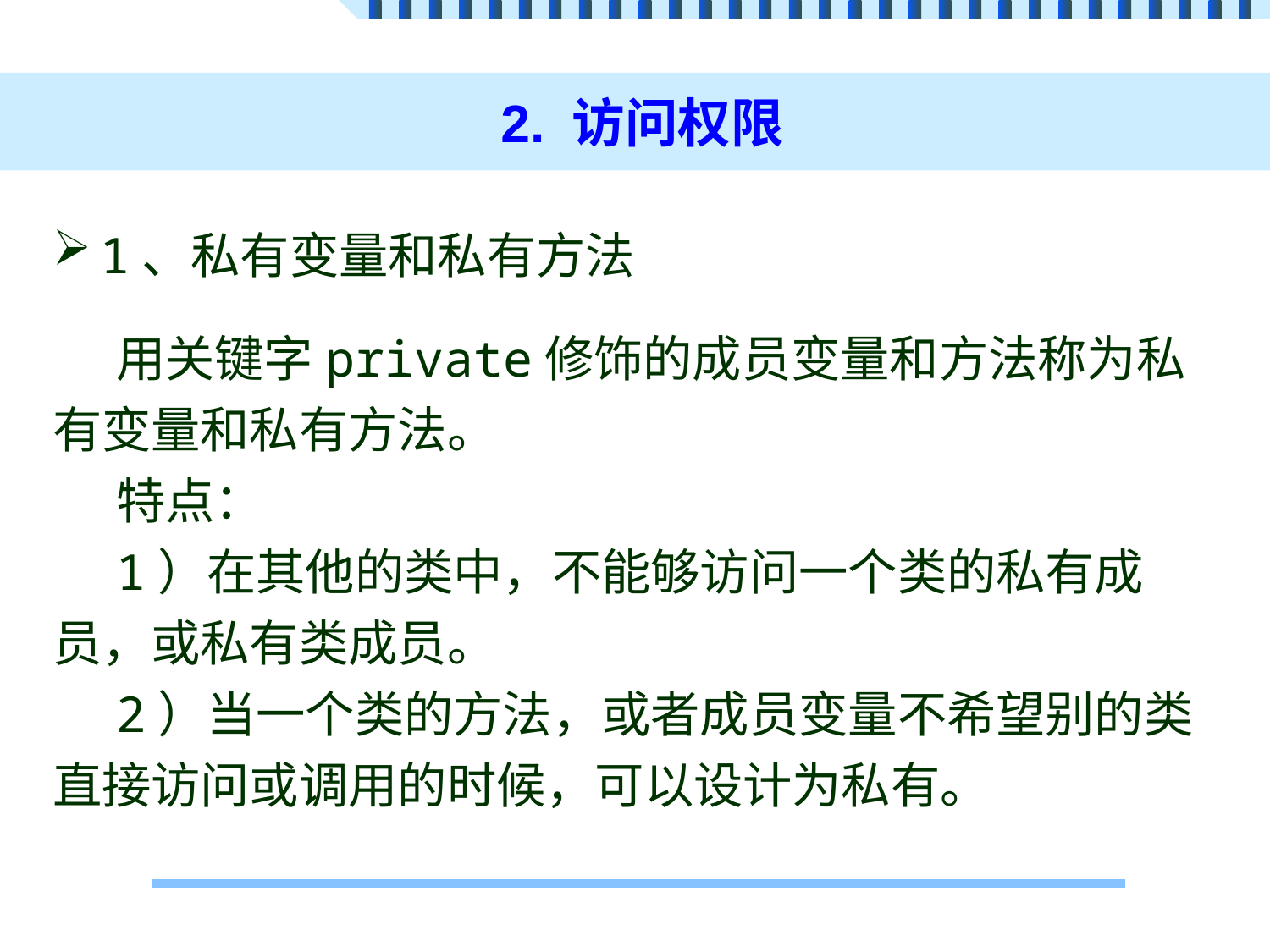

# 2. 访问权限

1、私有变量和私有方法
用关键字private修饰的成员变量和方法称为私有变量和私有方法。
特点：
1）在其他的类中，不能够访问一个类的私有成员，或私有类成员。
2）当一个类的方法，或者成员变量不希望别的类直接访问或调用的时候，可以设计为私有。